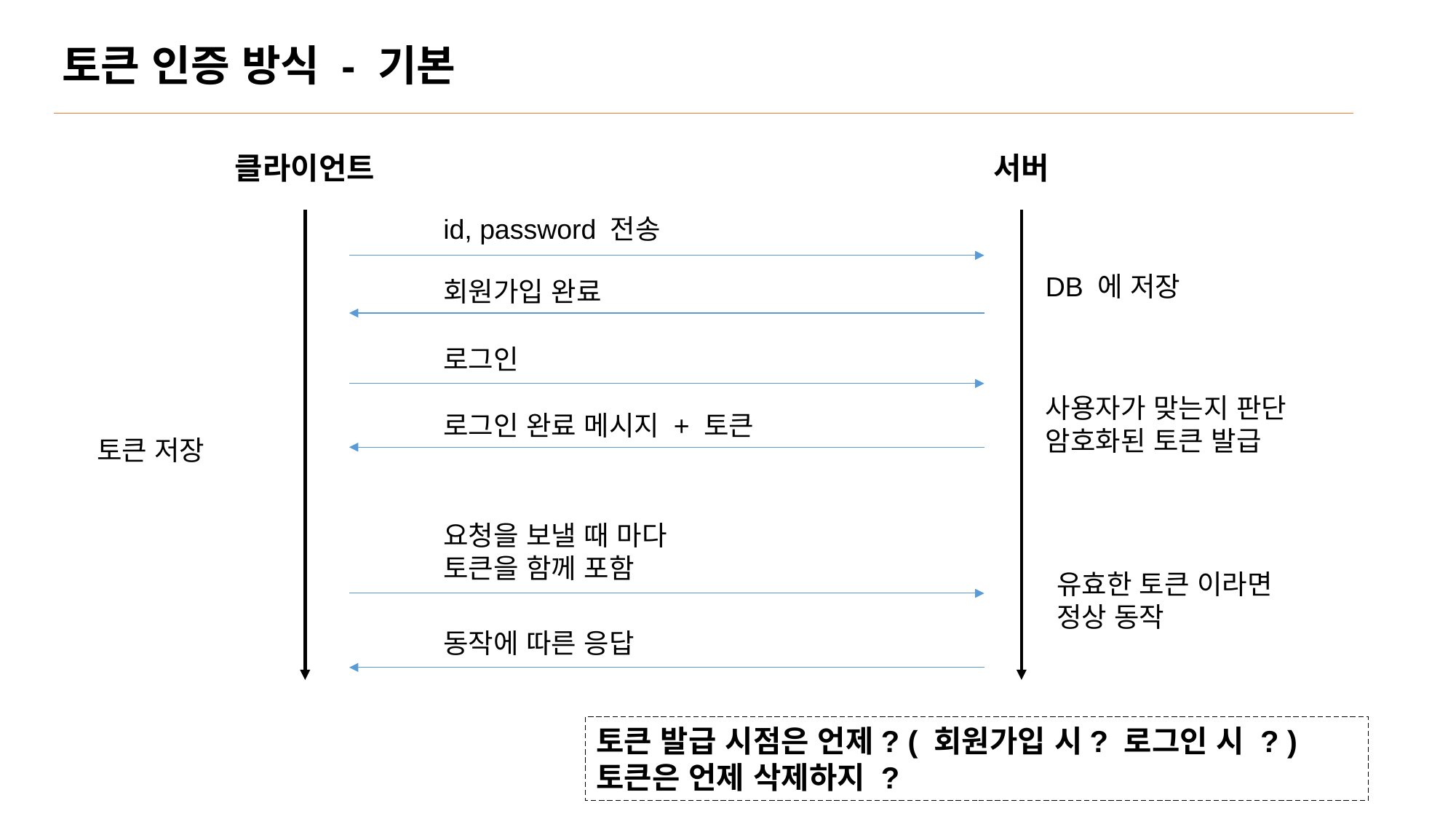

토큰 인증 방식 - 기본
클라이언트
서버
id, password 전송
DB 에 저장
회원가입 완료
로그인
사용자가 맞는지 판단
암호화된 토큰 발급
로그인 완료 메시지 + 토큰
토큰 저장
요청을 보낼 때 마다 토큰을 함께 포함
유효한 토큰 이라면
정상 동작
동작에 따른 응답
토큰 발급 시점은 언제? ( 회원가입 시? 로그인 시 ? )
토큰은 언제 삭제하지 ?